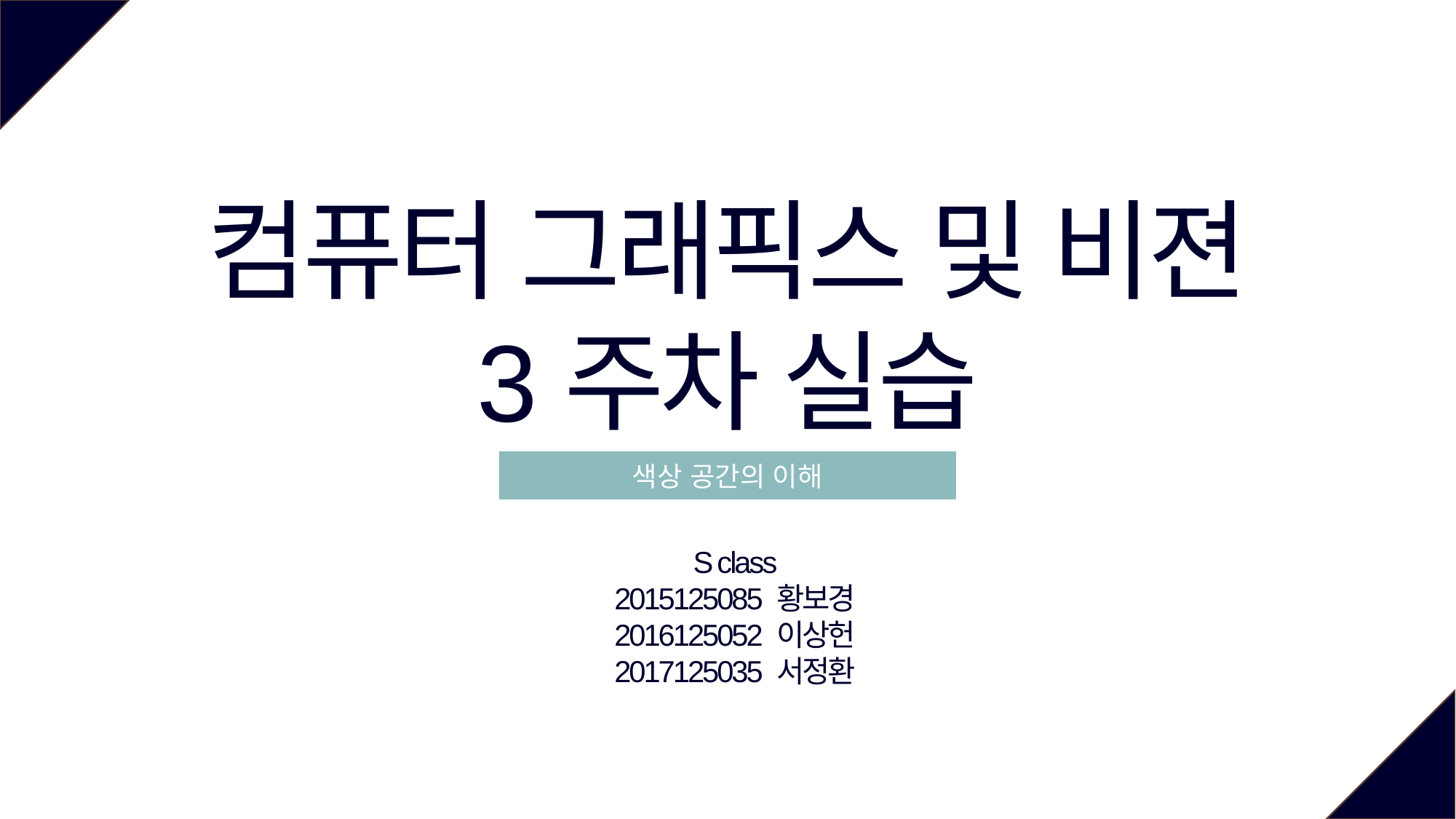

컴퓨터 그래픽스 및 비젼
3주차 실습
색상 공간의 이해
S class
2015125085 황보경
2016125052 이상헌
2017125035 서정환